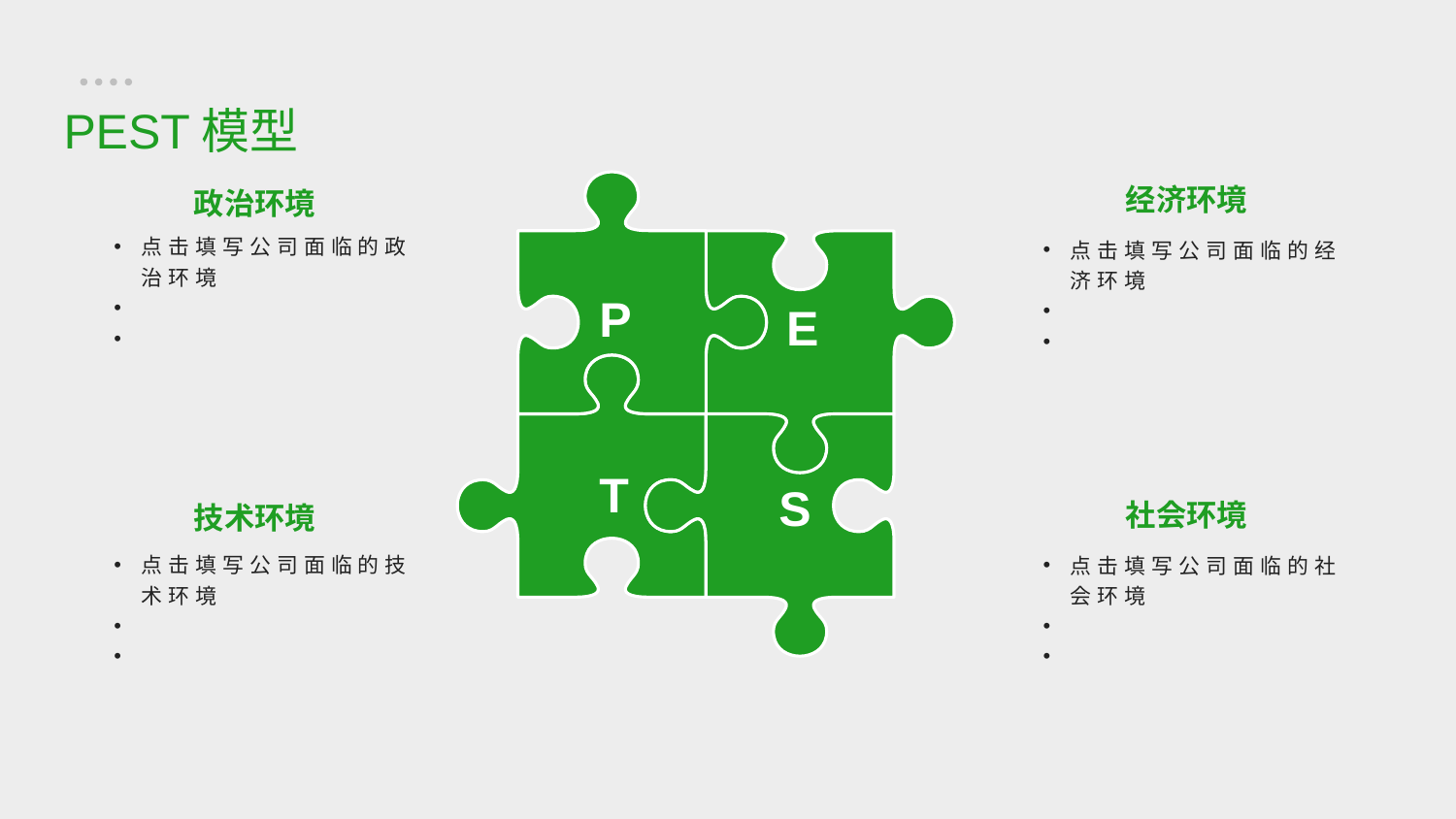

PEST模型

P
E

T
S
经济环境
社会环境
政治环境
技术环境
点击填写公司面临的政治环境

点击填写公司面临的经济环境

点击填写公司面临的技术环境

点击填写公司面临的社会环境